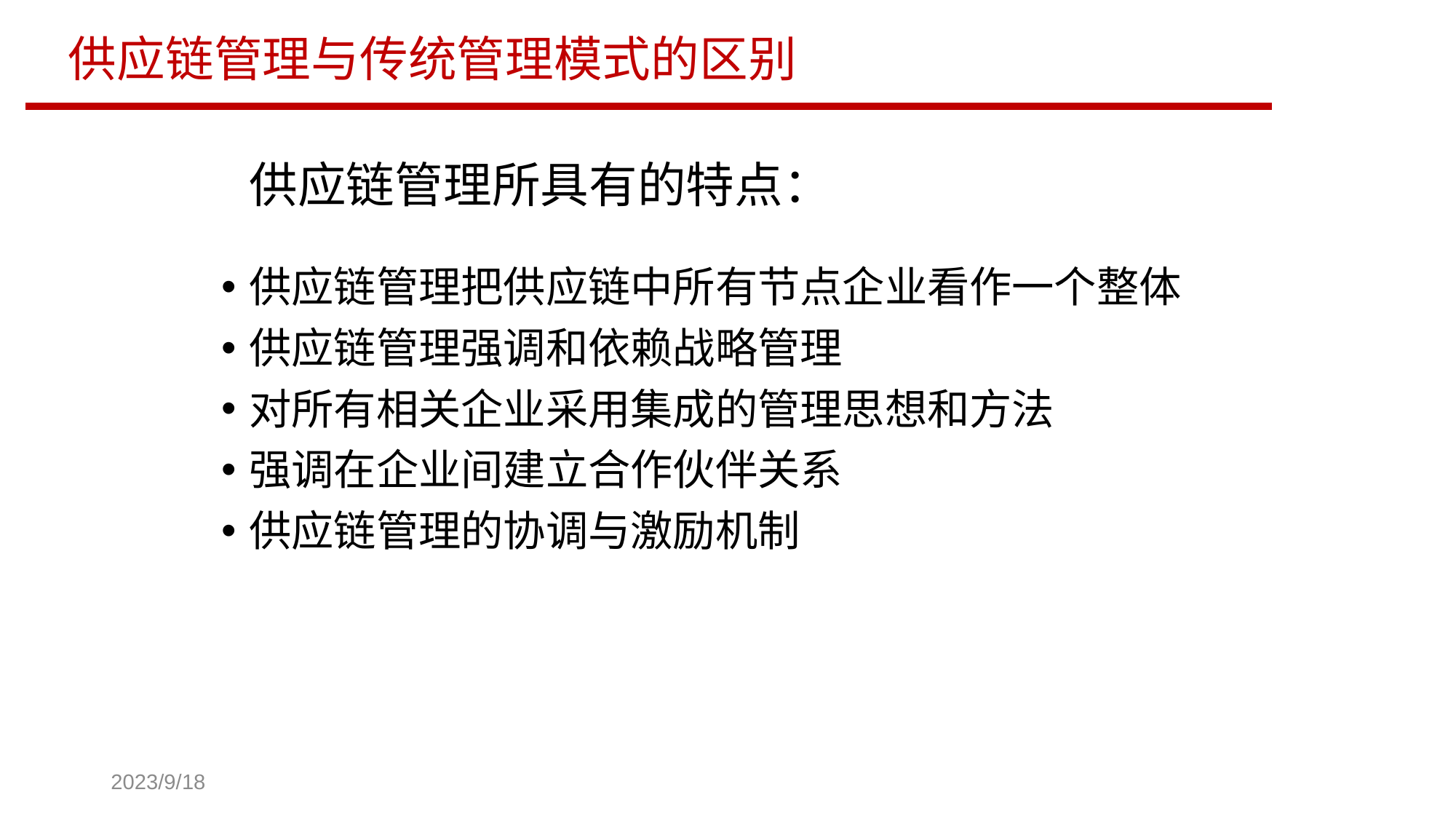

供应链管理与传统管理模式的区别
供应链管理所具有的特点：
供应链管理把供应链中所有节点企业看作一个整体
供应链管理强调和依赖战略管理
对所有相关企业采用集成的管理思想和方法
强调在企业间建立合作伙伴关系
供应链管理的协调与激励机制

2023/9/18